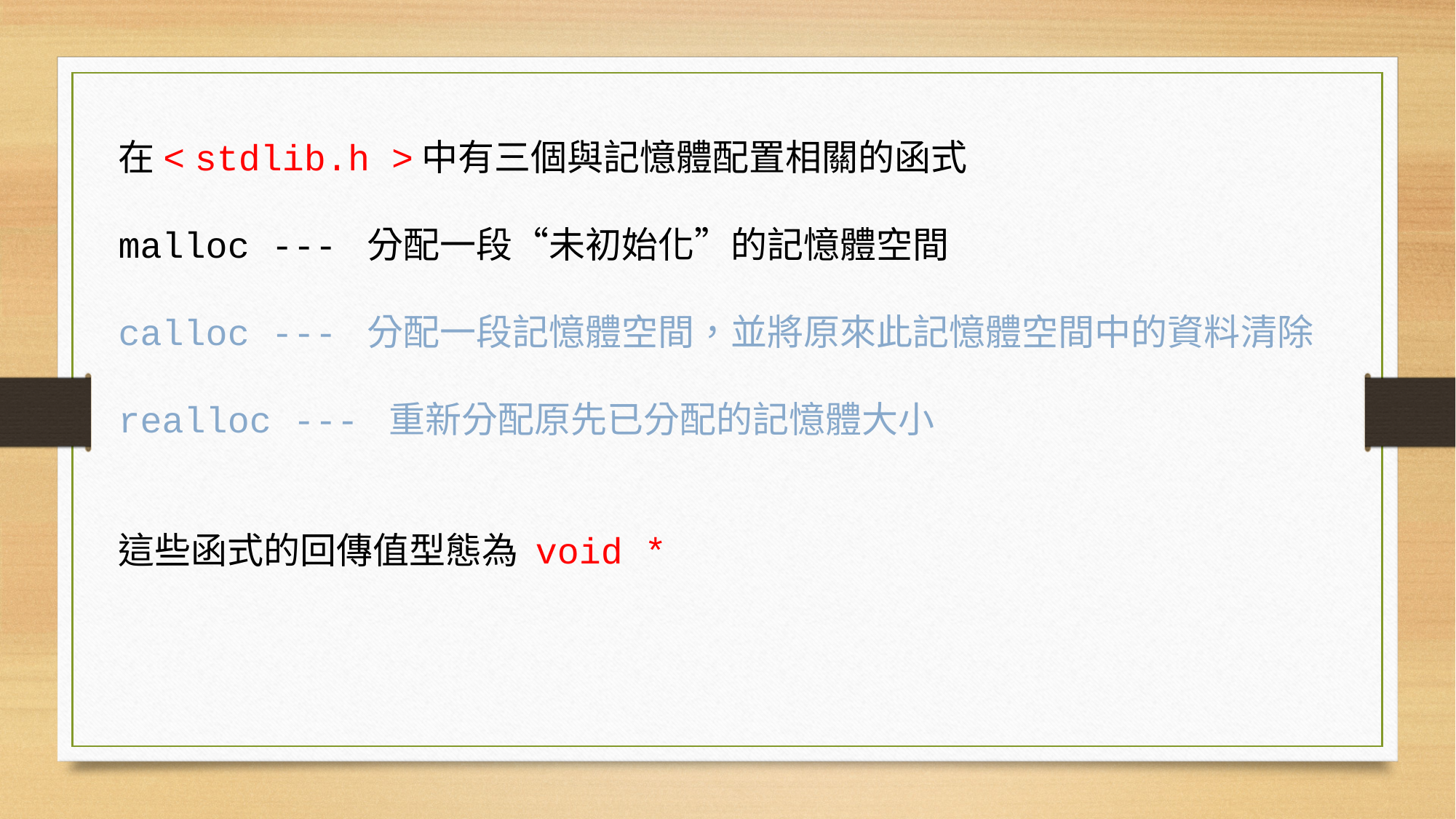

在< stdlib.h >中有三個與記憶體配置相關的函式

malloc --- 分配一段“未初始化”的記憶體空間

calloc --- 分配一段記憶體空間，並將原來此記憶體空間中的資料清除

realloc --- 重新分配原先已分配的記憶體大小

這些函式的回傳值型態為 void *